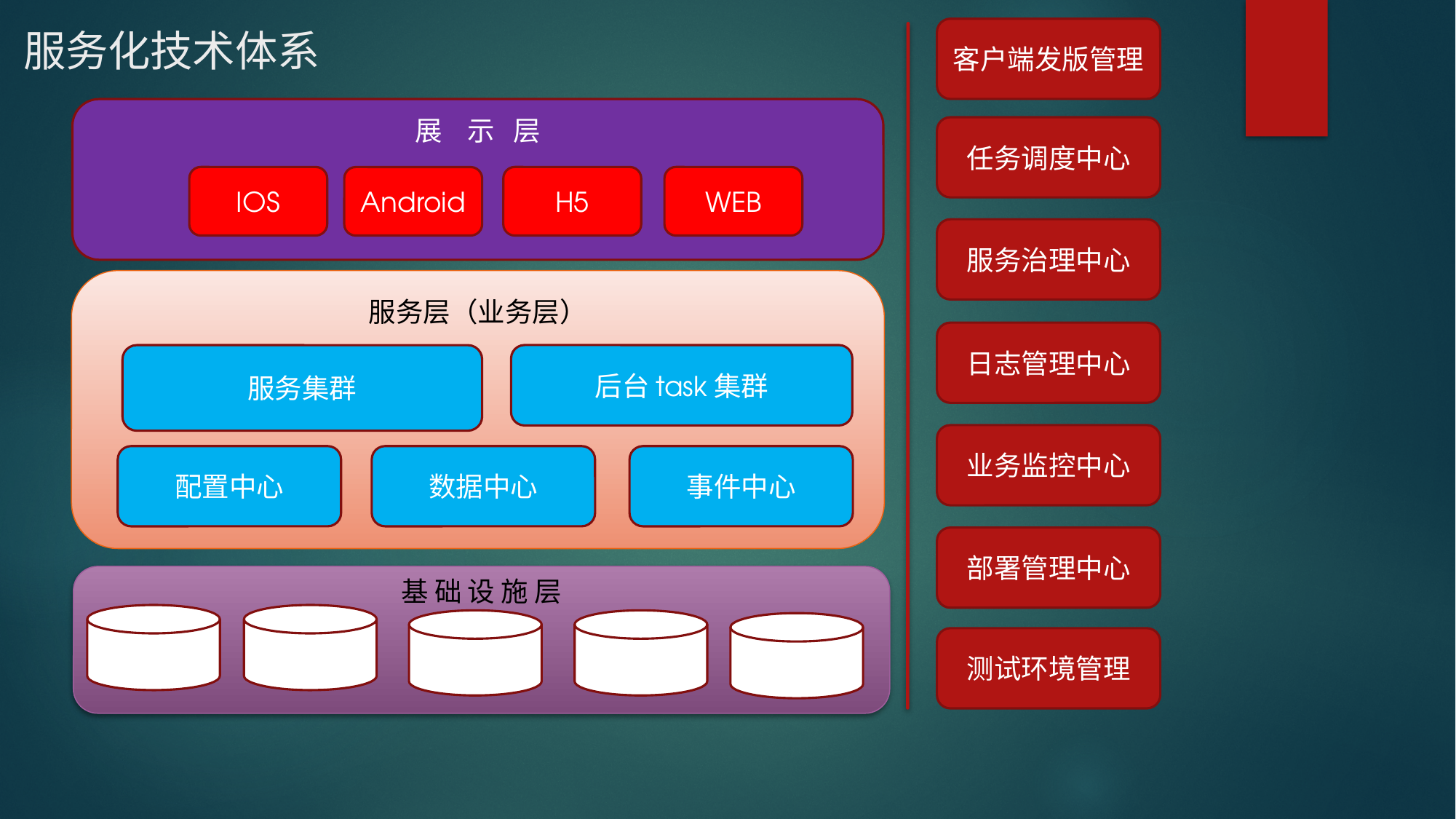

# 服务化技术体系
客户端发版管理

展    示   层

任务调度中心
IOS
H5
WEB
Android
服务治理中心
服务层（业务层）

后台task集群
服务集群
配置中心
数据中心
事件中心
日志管理中心
业务监控中心
部署管理中心
基 础 设 施 层

数据库
缓存
队列
ES
文件系统
测试环境管理